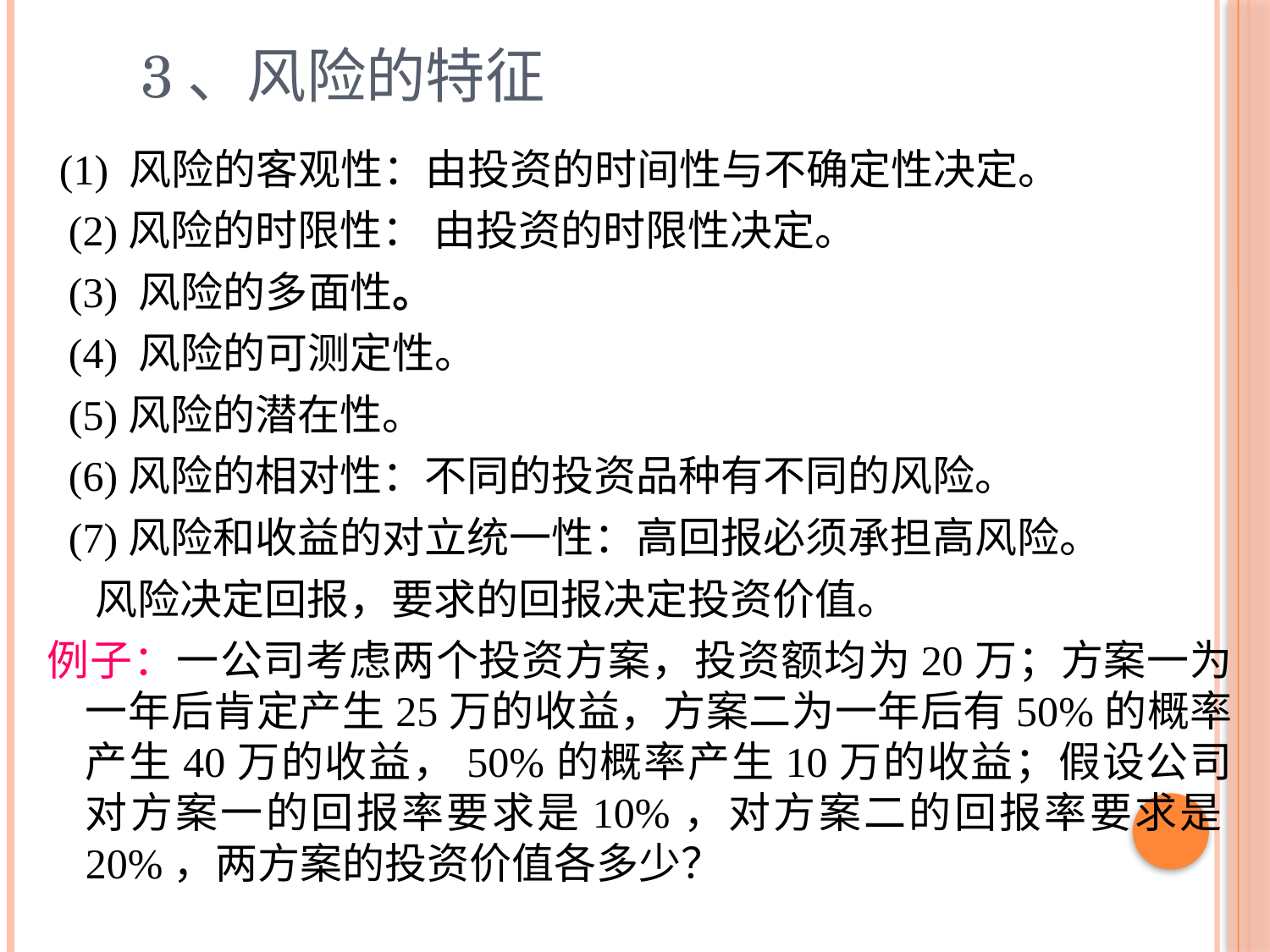

# 3、风险的特征
 (1) 风险的客观性：由投资的时间性与不确定性决定。
  (2)风险的时限性： 由投资的时限性决定。
  (3) 风险的多面性。
  (4) 风险的可测定性。
  (5)风险的潜在性。
  (6)风险的相对性：不同的投资品种有不同的风险。
  (7)风险和收益的对立统一性：高回报必须承担高风险。
    风险决定回报，要求的回报决定投资价值。
例子：一公司考虑两个投资方案，投资额均为20万；方案一为一年后肯定产生25万的收益，方案二为一年后有50%的概率产生40万的收益，50%的概率产生10万的收益；假设公司对方案一的回报率要求是10%，对方案二的回报率要求是20%，两方案的投资价值各多少？